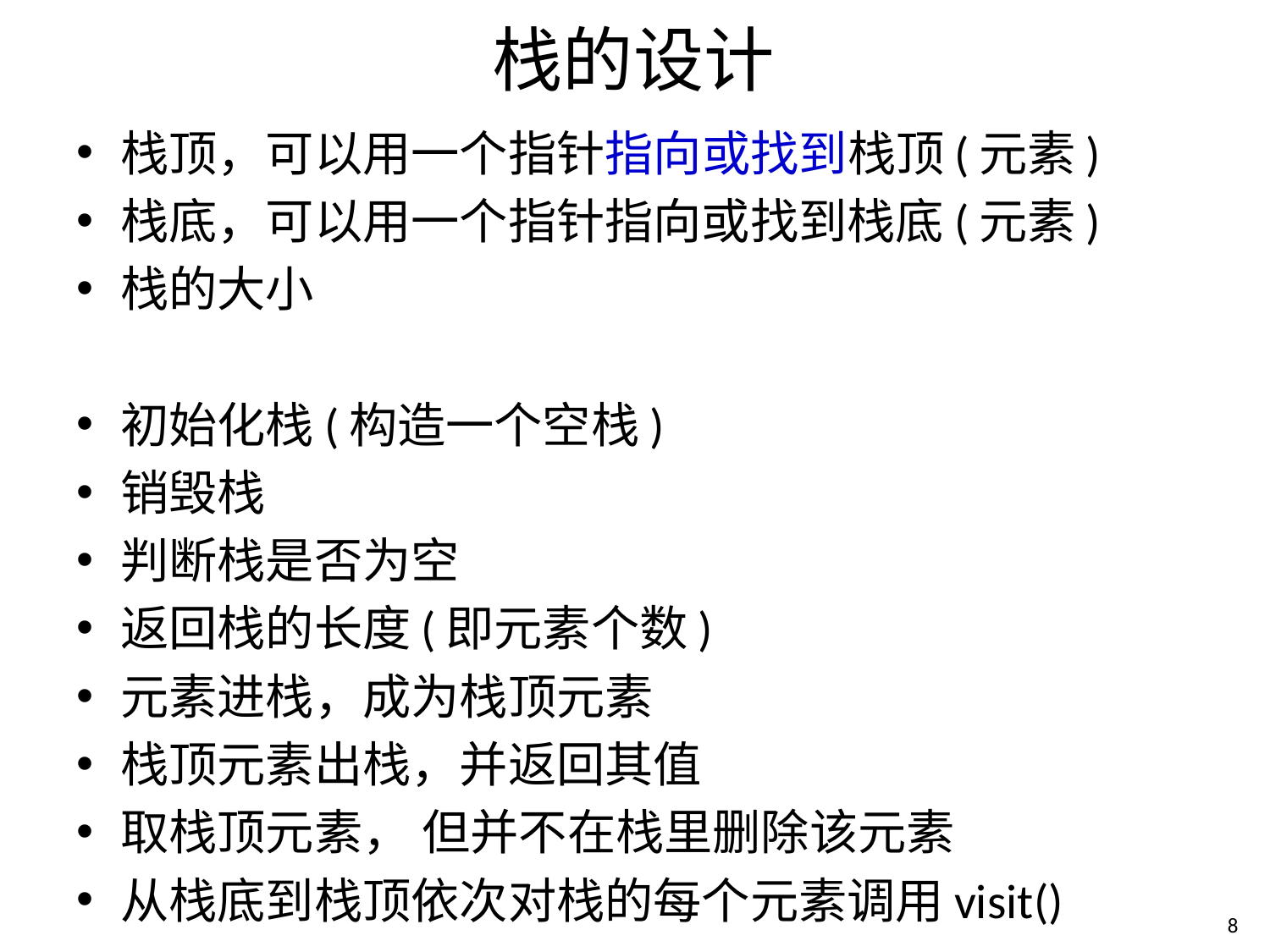

# 栈的设计
栈顶，可以用一个指针指向或找到栈顶(元素)
栈底，可以用一个指针指向或找到栈底(元素)
栈的大小

初始化栈(构造一个空栈)
销毁栈
判断栈是否为空
返回栈的长度(即元素个数)
元素进栈，成为栈顶元素
栈顶元素出栈，并返回其值
取栈顶元素， 但并不在栈里删除该元素
从栈底到栈顶依次对栈的每个元素调用visit()

8